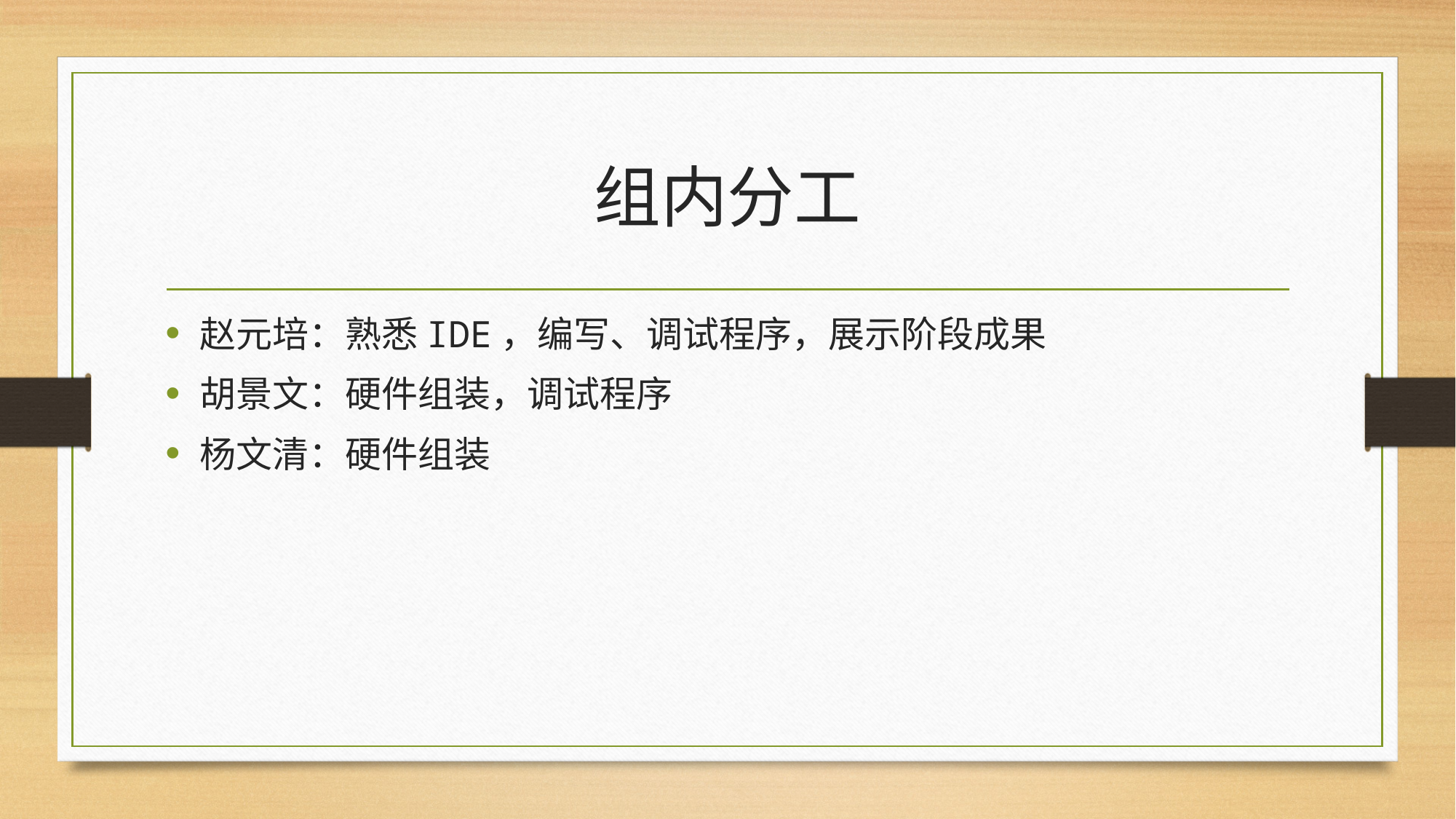

# 组内分工
赵元培：熟悉IDE，编写、调试程序，展示阶段成果
胡景文：硬件组装，调试程序
杨文清：硬件组装